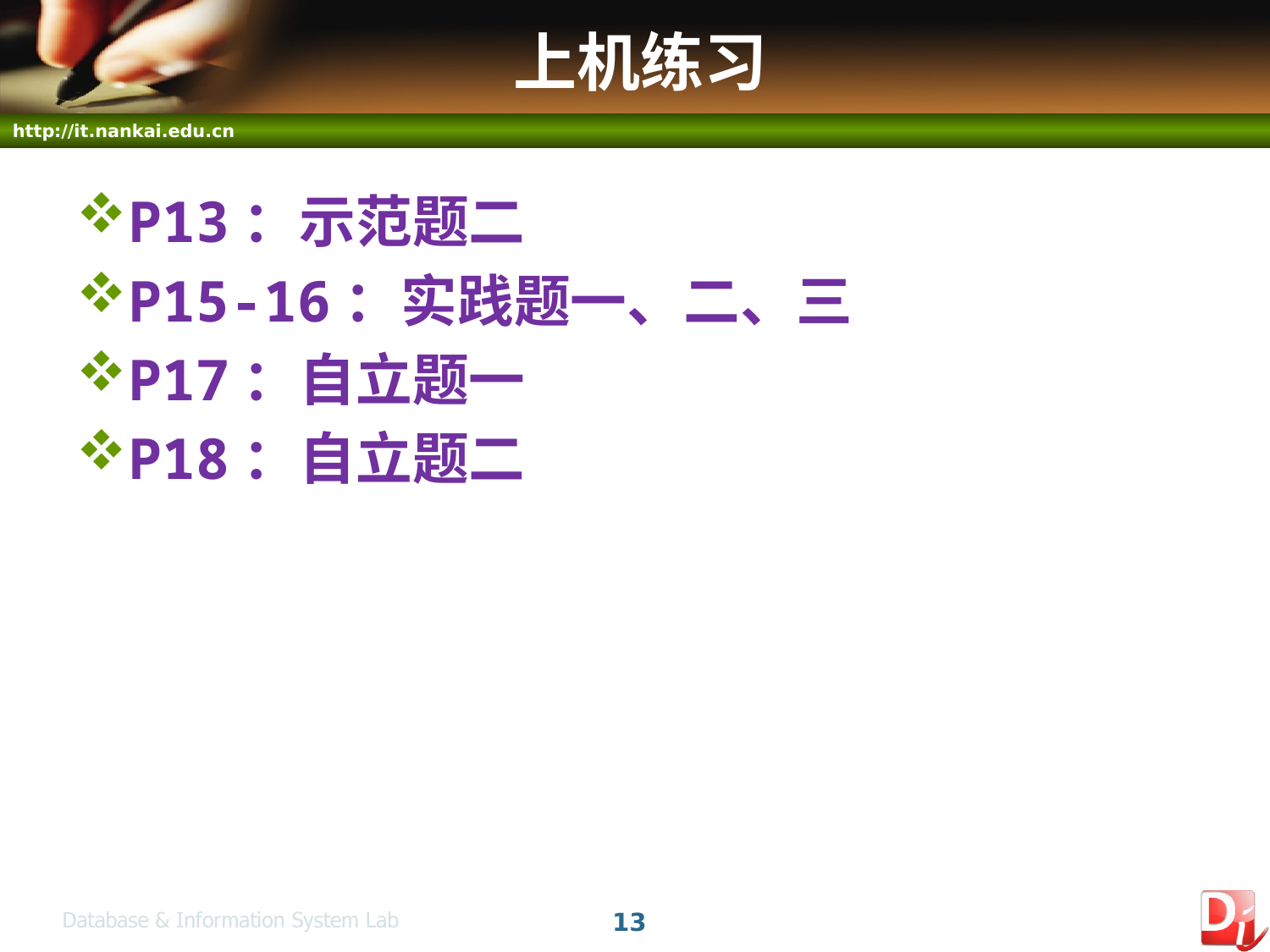

# 上机练习
P13：示范题二
P15-16：实践题一、二、三
P17：自立题一
P18：自立题二
13
Database & Information System Lab